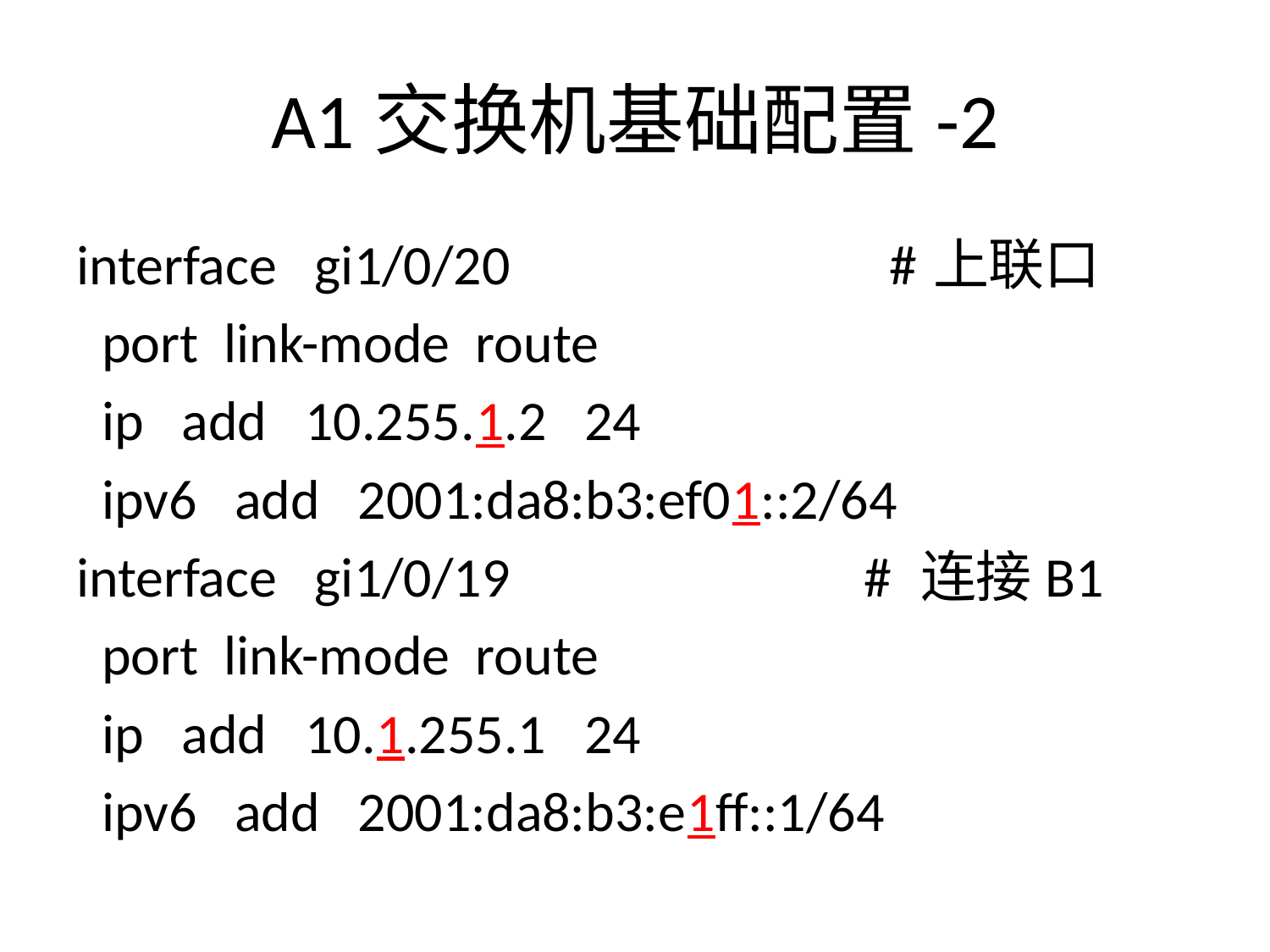

# A1交换机基础配置-2
interface   gi1/0/20                              #上联口
  port  link-mode  route
  ip   add   10.255.1.2   24
  ipv6   add   2001:da8:b3:ef01::2/64
interface   gi1/0/19                            # 连接B1
  port  link-mode  route
  ip   add   10.1.255.1   24
  ipv6   add   2001:da8:b3:e1ff::1/64